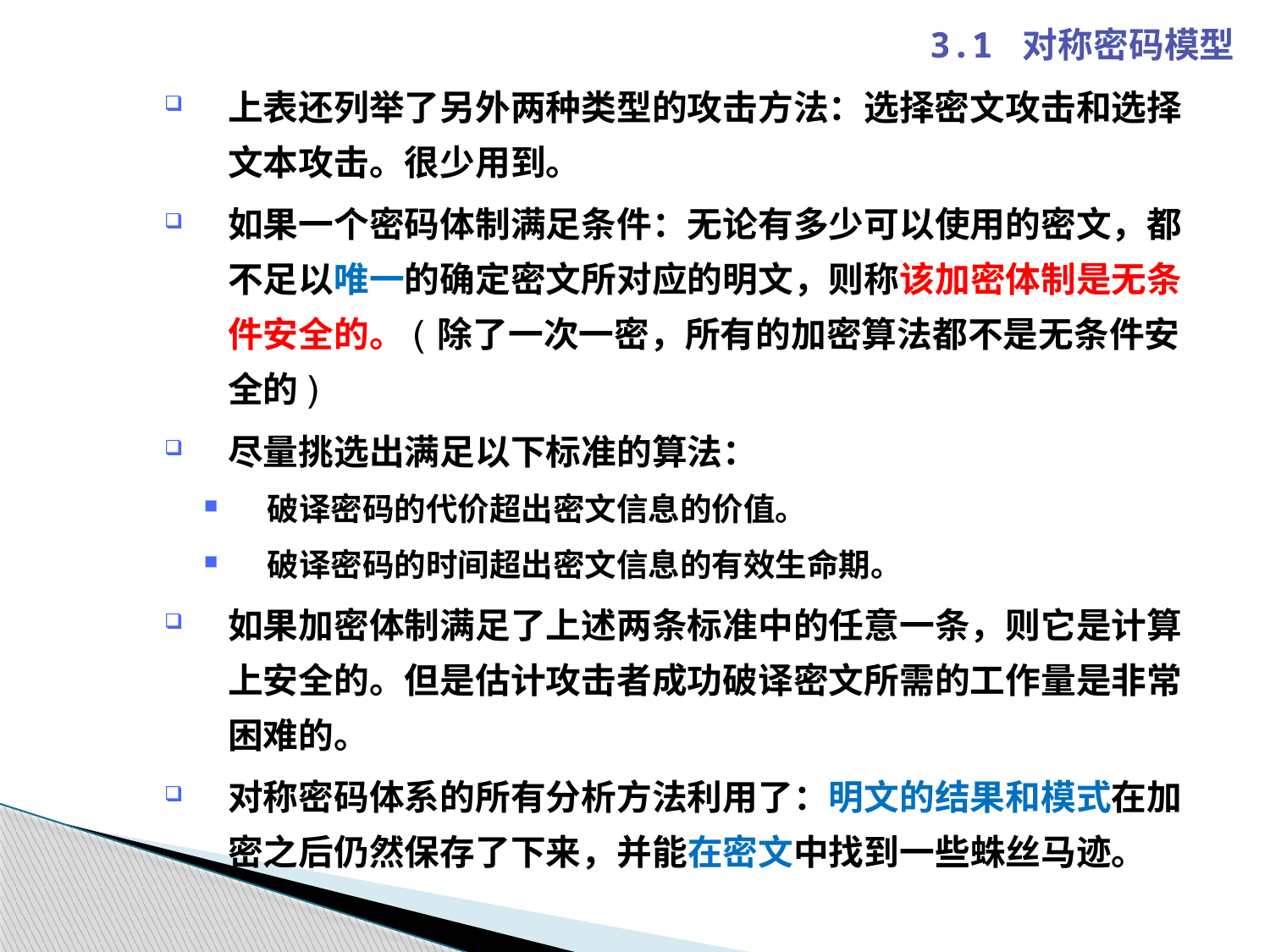

3.1 对称密码模型
上表还列举了另外两种类型的攻击方法：选择密文攻击和选择文本攻击。很少用到。
如果一个密码体制满足条件：无论有多少可以使用的密文，都不足以唯一的确定密文所对应的明文，则称该加密体制是无条件安全的。(除了一次一密，所有的加密算法都不是无条件安全的)
尽量挑选出满足以下标准的算法：
破译密码的代价超出密文信息的价值。
破译密码的时间超出密文信息的有效生命期。
如果加密体制满足了上述两条标准中的任意一条，则它是计算上安全的。但是估计攻击者成功破译密文所需的工作量是非常困难的。
对称密码体系的所有分析方法利用了：明文的结果和模式在加密之后仍然保存了下来，并能在密文中找到一些蛛丝马迹。